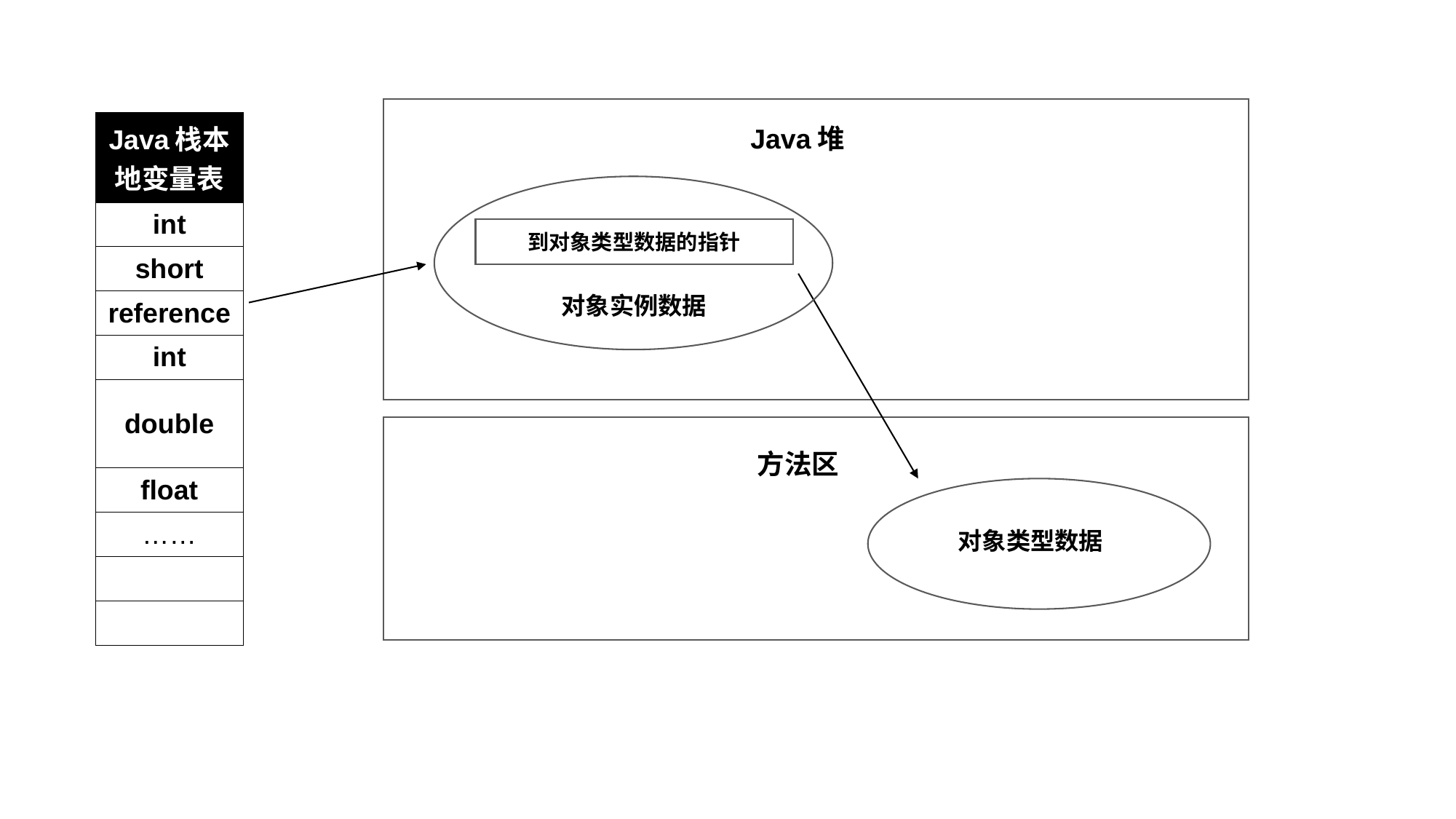

| Java栈本地变量表 |
| --- |
| int |
| short |
| reference |
| int |
| double |
| float |
| …… |
|  |
|  |
Java堆

到对象类型数据的指针
对象实例数据

方法区

对象类型数据